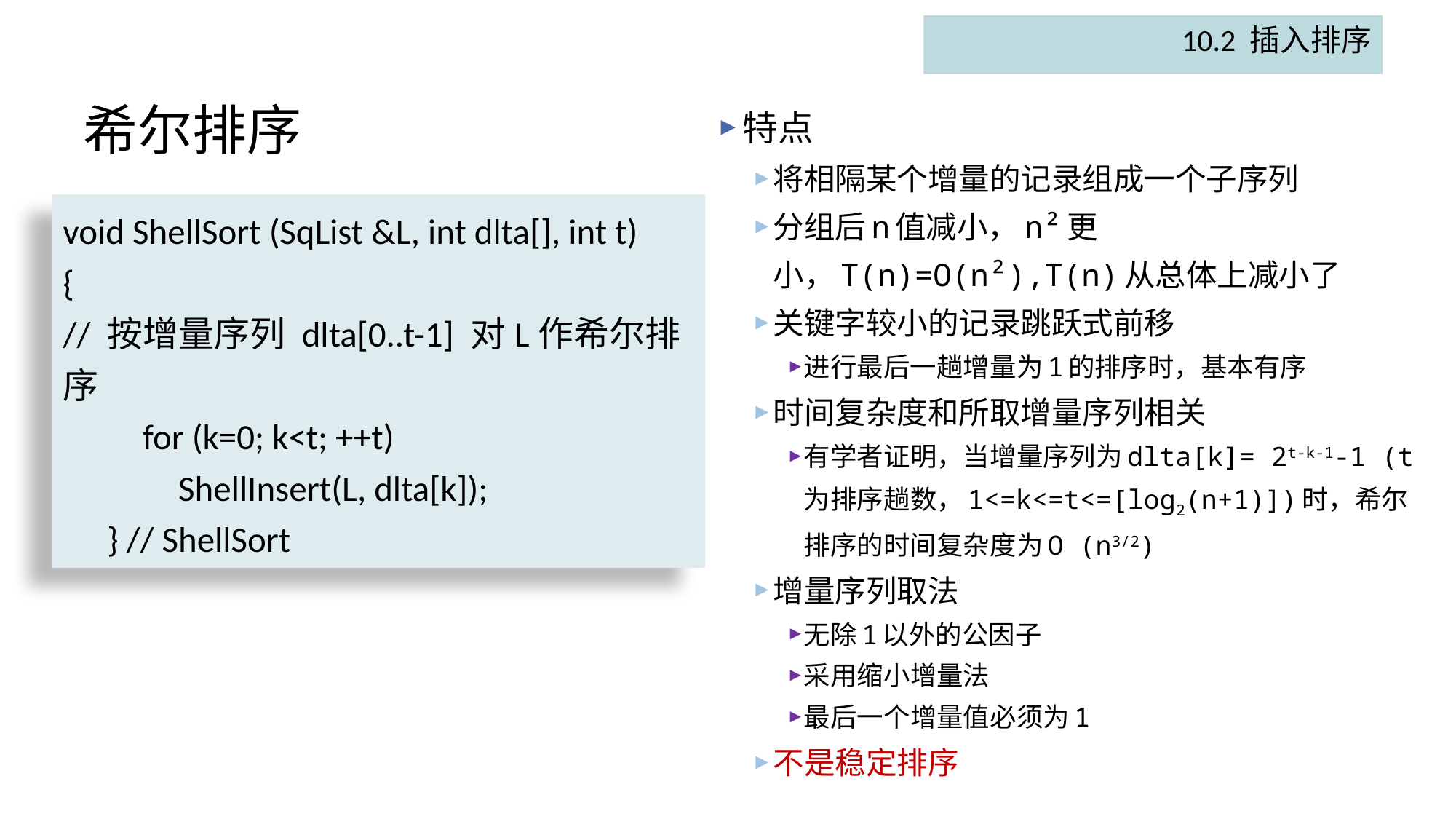

10.2 插入排序
# 希尔排序
特点
将相隔某个增量的记录组成一个子序列
分组后n值减小，n²更小，T(n)=O(n²),T(n)从总体上减小了
关键字较小的记录跳跃式前移
进行最后一趟增量为1的排序时，基本有序
时间复杂度和所取增量序列相关
有学者证明，当增量序列为dlta[k]= 2t-k-1-1 (t为排序趟数，1<=k<=t<=[log2(n+1)])时，希尔排序的时间复杂度为O (n3/2)
增量序列取法
无除1以外的公因子
采用缩小增量法
最后一个增量值必须为1
不是稳定排序

void ShellSort (SqList &L, int dlta[], int t)
{
// 按增量序列 dlta[0..t-1] 对L作希尔排序
　　for (k=0; k<t; ++t)
　　　ShellInsert(L, dlta[k]);
　} // ShellSort